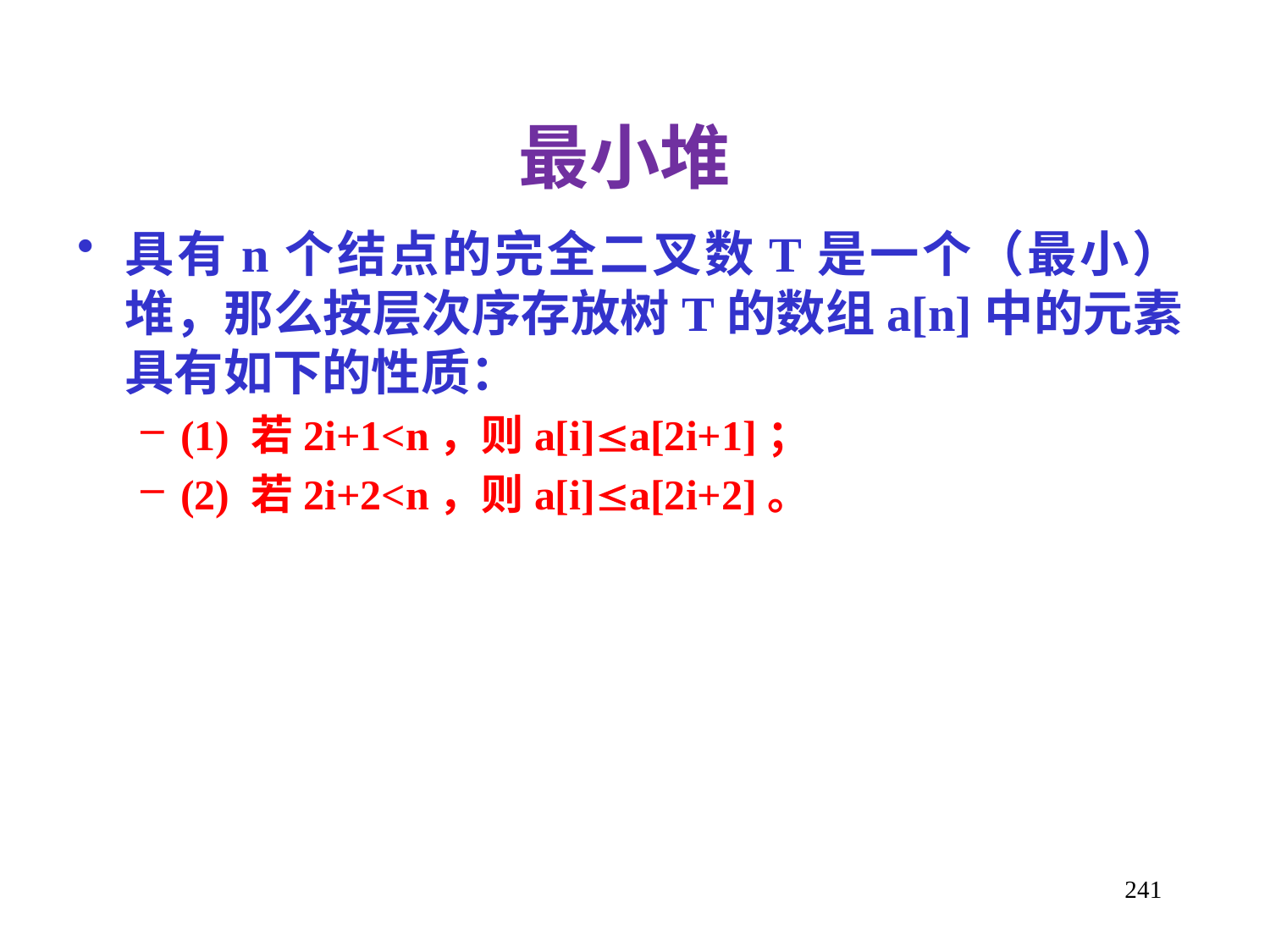

最小堆
具有n个结点的完全二叉数T是一个（最小）堆，那么按层次序存放树T的数组a[n]中的元素具有如下的性质：
(1) 若2i+1<n，则a[i]≤a[2i+1]；
(2) 若2i+2<n，则a[i]≤a[2i+2]。

241